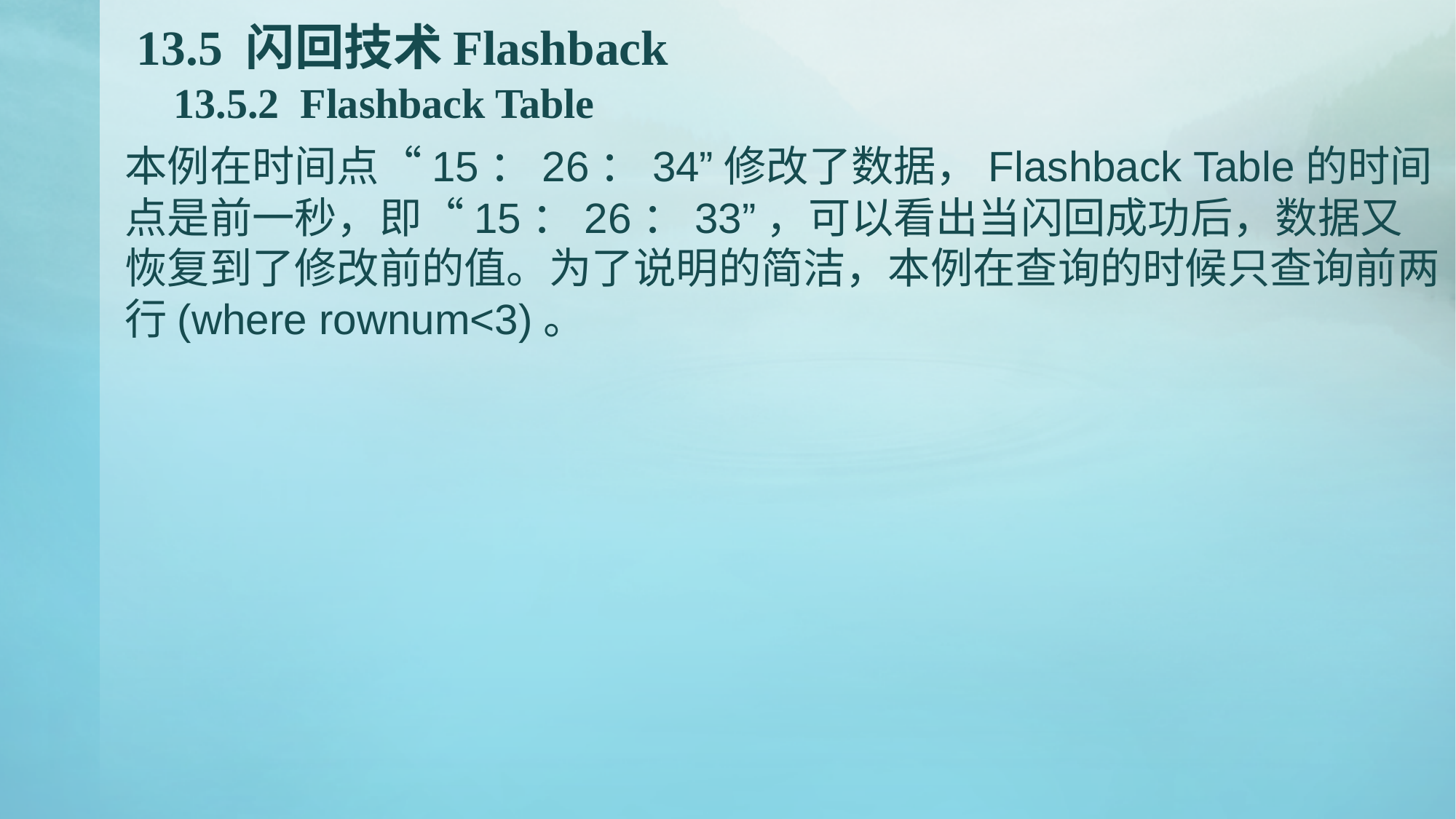

# 13.5 闪回技术Flashback 13.5.2  Flashback Table
本例在时间点“15：26：34”修改了数据，Flashback Table的时间点是前一秒，即“15：26：33”，可以看出当闪回成功后，数据又恢复到了修改前的值。为了说明的简洁，本例在查询的时候只查询前两行(where rownum<3)。